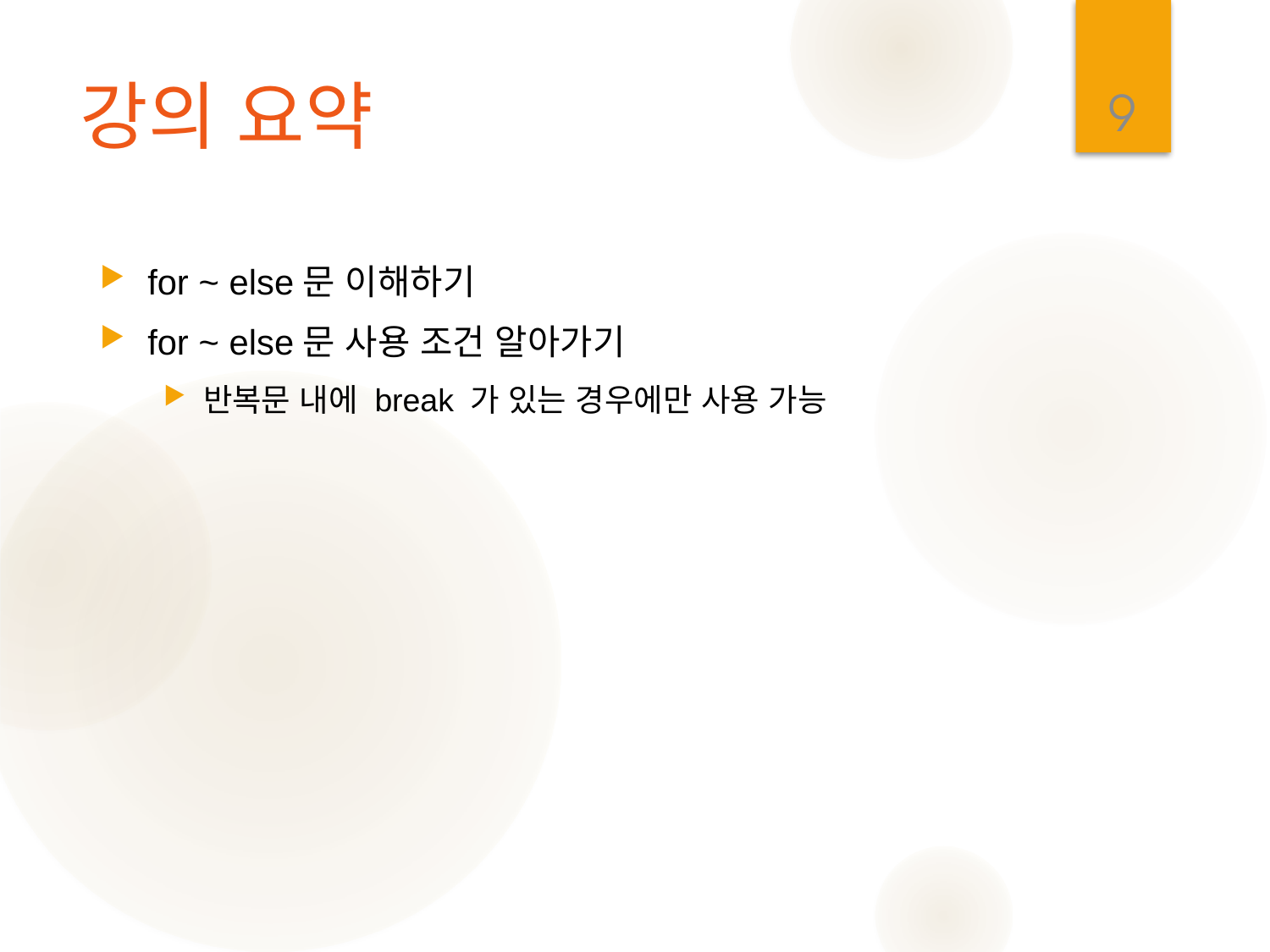

9
# 강의 요약
for ~ else문 이해하기
for ~ else문 사용 조건 알아가기
반복문 내에 break 가 있는 경우에만 사용 가능